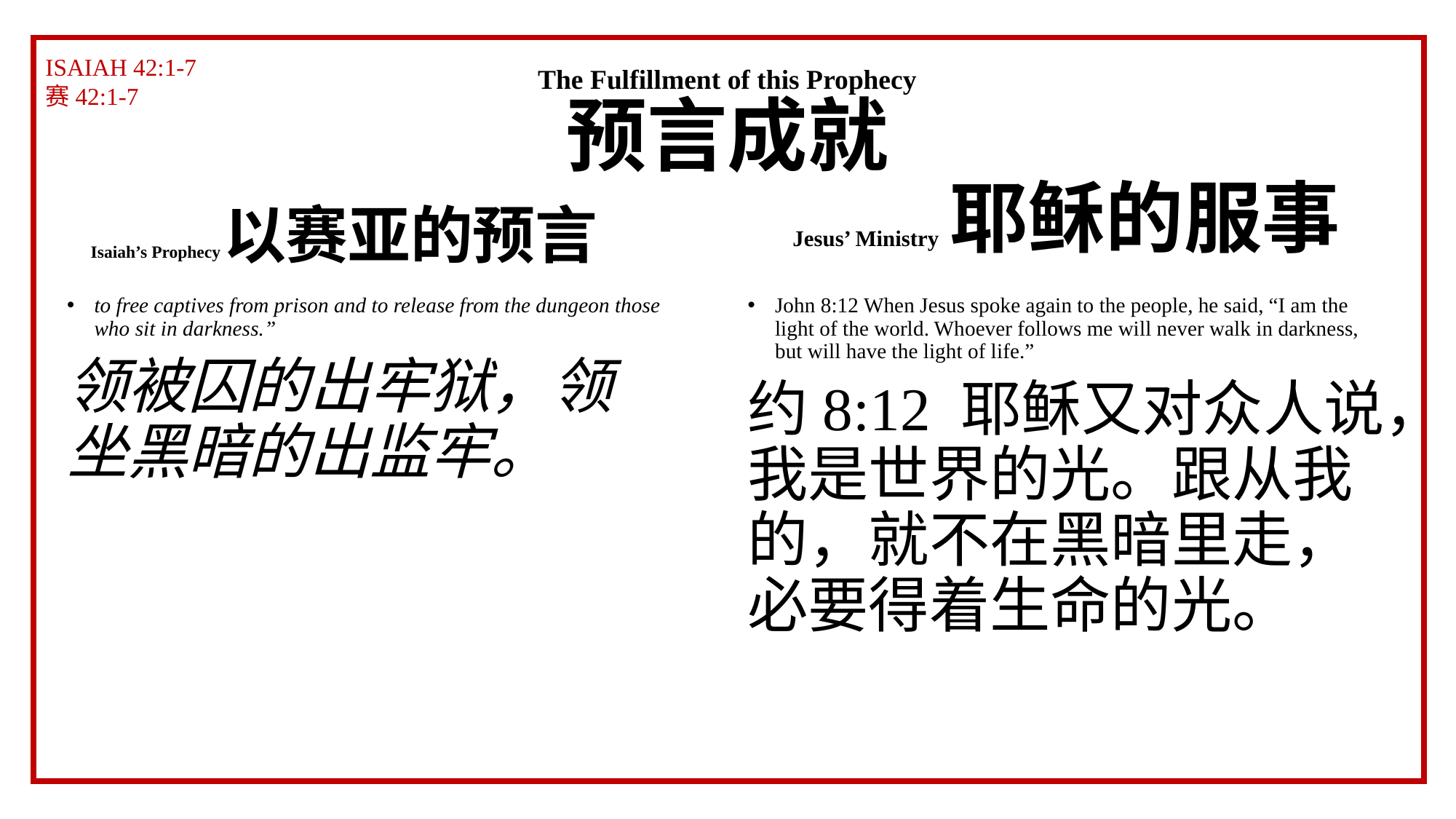

ISAIAH 42:1-7
赛42:1-7
# The Fulfillment of this Prophecy 预言成就
Jesus’ Ministry 耶稣的服事
Isaiah’s Prophecy以赛亚的预言
to free captives from prison and to release from the dungeon those who sit in darkness.”
领被囚的出牢狱，领坐黑暗的出监牢。
John 8:12 When Jesus spoke again to the people, he said, “I am the light of the world. Whoever follows me will never walk in darkness, but will have the light of life.”
约8:12 耶稣又对众人说，我是世界的光。跟从我的，就不在黑暗里走，必要得着生命的光。